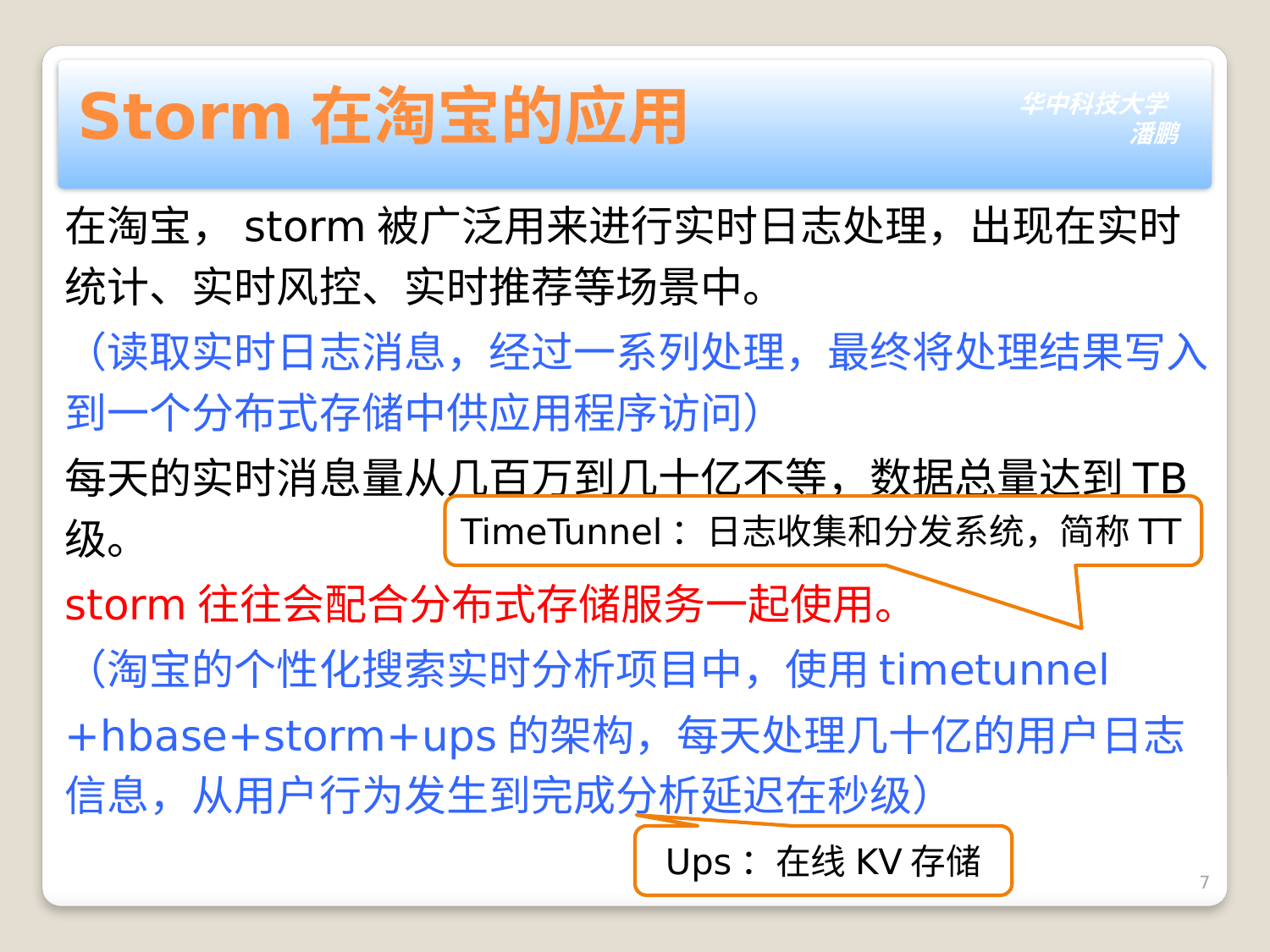

# Storm在淘宝的应用
在淘宝，storm被广泛用来进行实时日志处理，出现在实时统计、实时风控、实时推荐等场景中。
（读取实时日志消息，经过一系列处理，最终将处理结果写入到一个分布式存储中供应用程序访问）
每天的实时消息量从几百万到几十亿不等，数据总量达到TB级。
storm往往会配合分布式存储服务一起使用。
（淘宝的个性化搜索实时分析项目中，使用timetunnel
+hbase+storm+ups的架构，每天处理几十亿的用户日志信息，从用户行为发生到完成分析延迟在秒级）
TimeTunnel：日志收集和分发系统，简称TT
Ups：在线KV存储
7